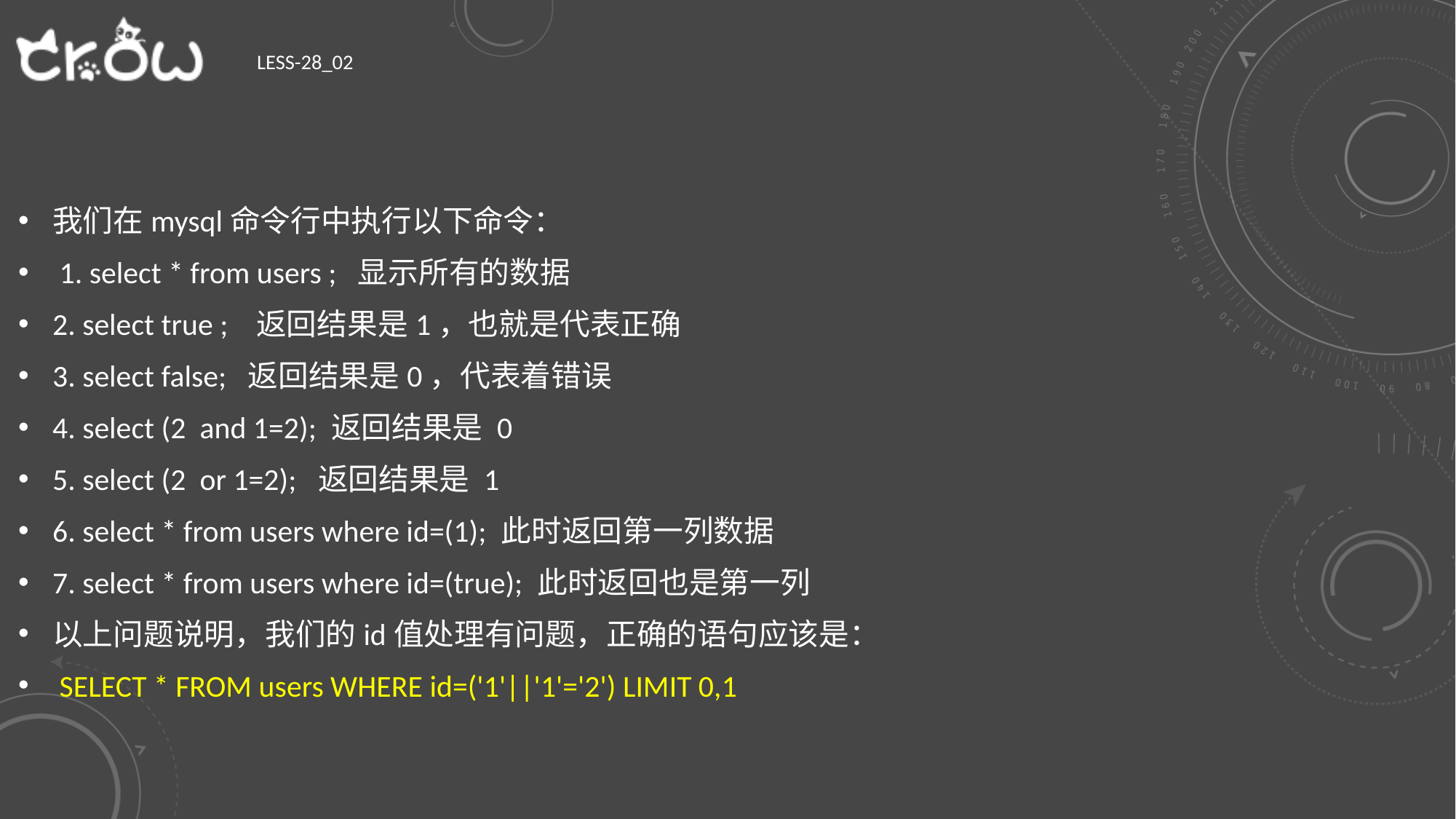

# Less-28_02
我们在mysql命令行中执行以下命令：
 1. select * from users ;  显示所有的数据
2. select true ;   返回结果是1，也就是代表正确
3. select false;  返回结果是0，代表着错误
4. select (2  and 1=2); 返回结果是 0
5. select (2  or 1=2);  返回结果是 1
6. select * from users where id=(1); 此时返回第一列数据
7. select * from users where id=(true); 此时返回也是第一列
以上问题说明，我们的id值处理有问题，正确的语句应该是：
 SELECT * FROM users WHERE id=('1'||'1'='2') LIMIT 0,1